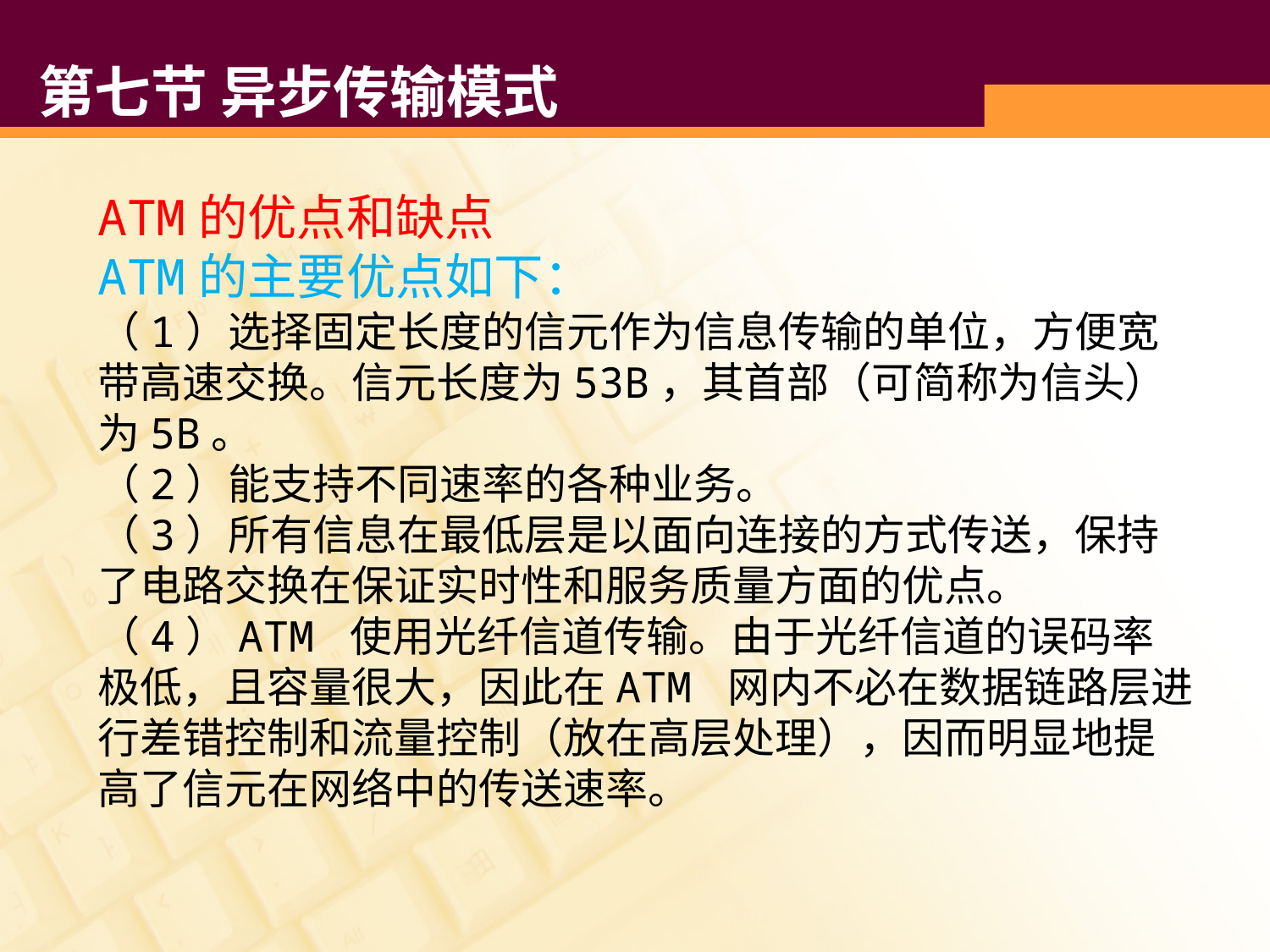

# 第七节 异步传输模式
ATM的优点和缺点
ATM的主要优点如下：
（1）选择固定长度的信元作为信息传输的单位，方便宽带高速交换。信元长度为53B，其首部（可简称为信头）为5B。
（2）能支持不同速率的各种业务。
（3）所有信息在最低层是以面向连接的方式传送，保持了电路交换在保证实时性和服务质量方面的优点。
（4）ATM 使用光纤信道传输。由于光纤信道的误码率极低，且容量很大，因此在ATM 网内不必在数据链路层进行差错控制和流量控制（放在高层处理），因而明显地提高了信元在网络中的传送速率。